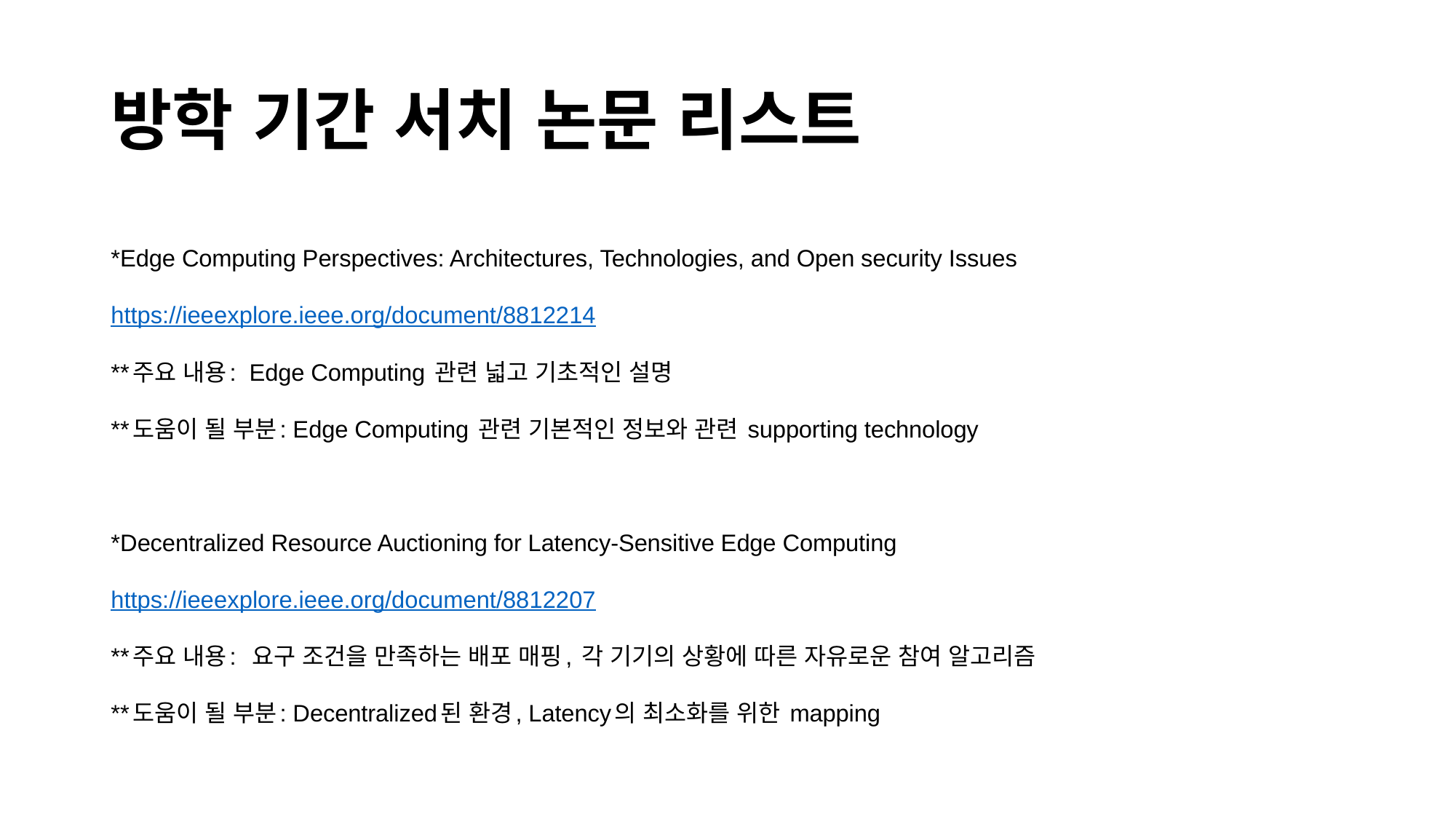

# 방학 기간 서치 논문 리스트
*Edge Computing Perspectives: Architectures, Technologies, and Open security Issues
https://ieeexplore.ieee.org/document/8812214
**주요 내용:  Edge Computing 관련 넓고 기초적인 설명
**도움이 될 부분: Edge Computing 관련 기본적인 정보와 관련 supporting technology

*Decentralized Resource Auctioning for Latency-Sensitive Edge Computing
https://ieeexplore.ieee.org/document/8812207
**주요 내용:  요구 조건을 만족하는 배포 매핑, 각 기기의 상황에 따른 자유로운 참여 알고리즘
**도움이 될 부분: Decentralized된 환경, Latency의 최소화를 위한 mapping